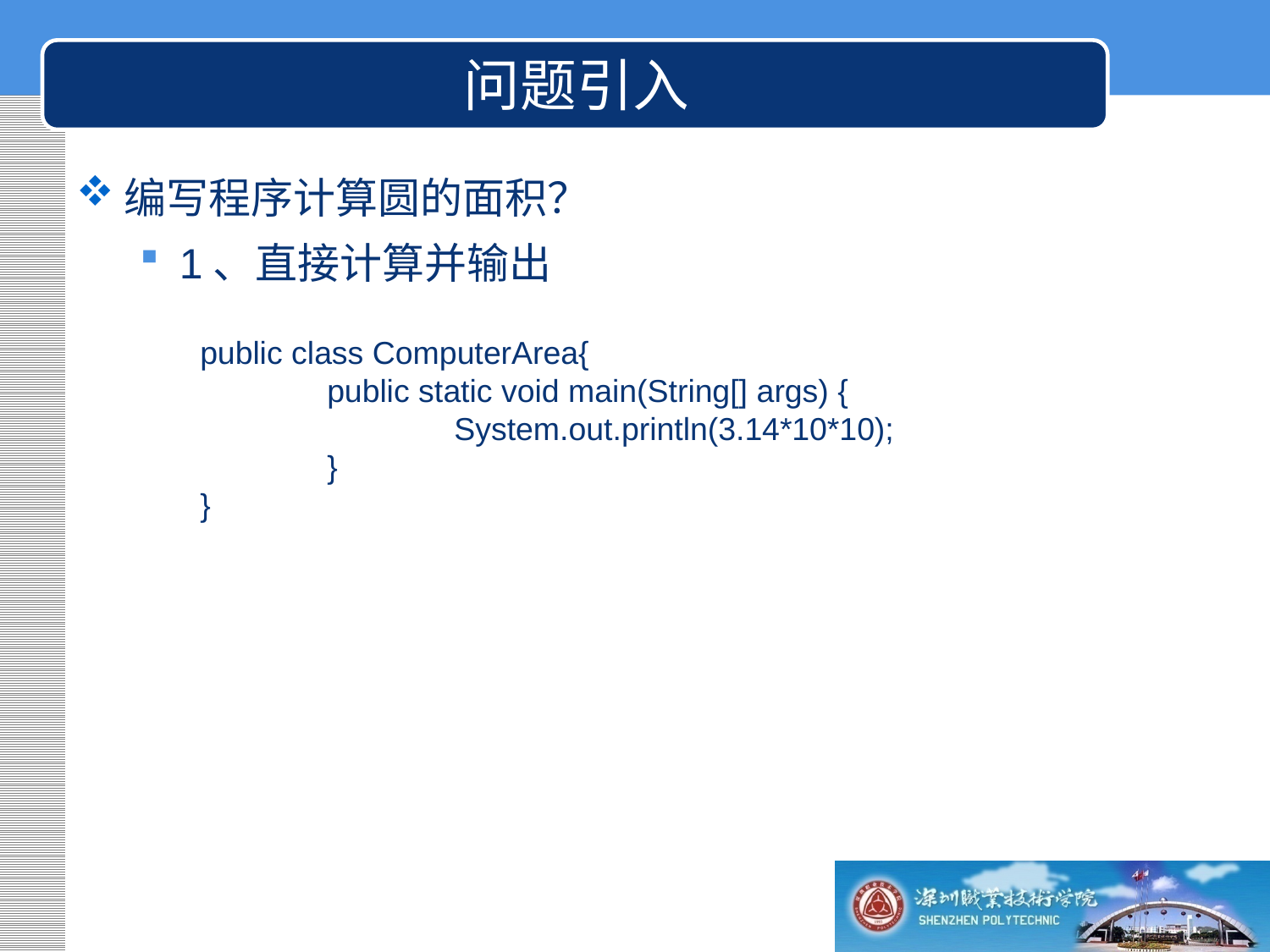

问题引入
编写程序计算圆的面积？
1、直接计算并输出

public class ComputerArea{
 	public static void main(String[] args) {
		System.out.println(3.14*10*10);
	}
}